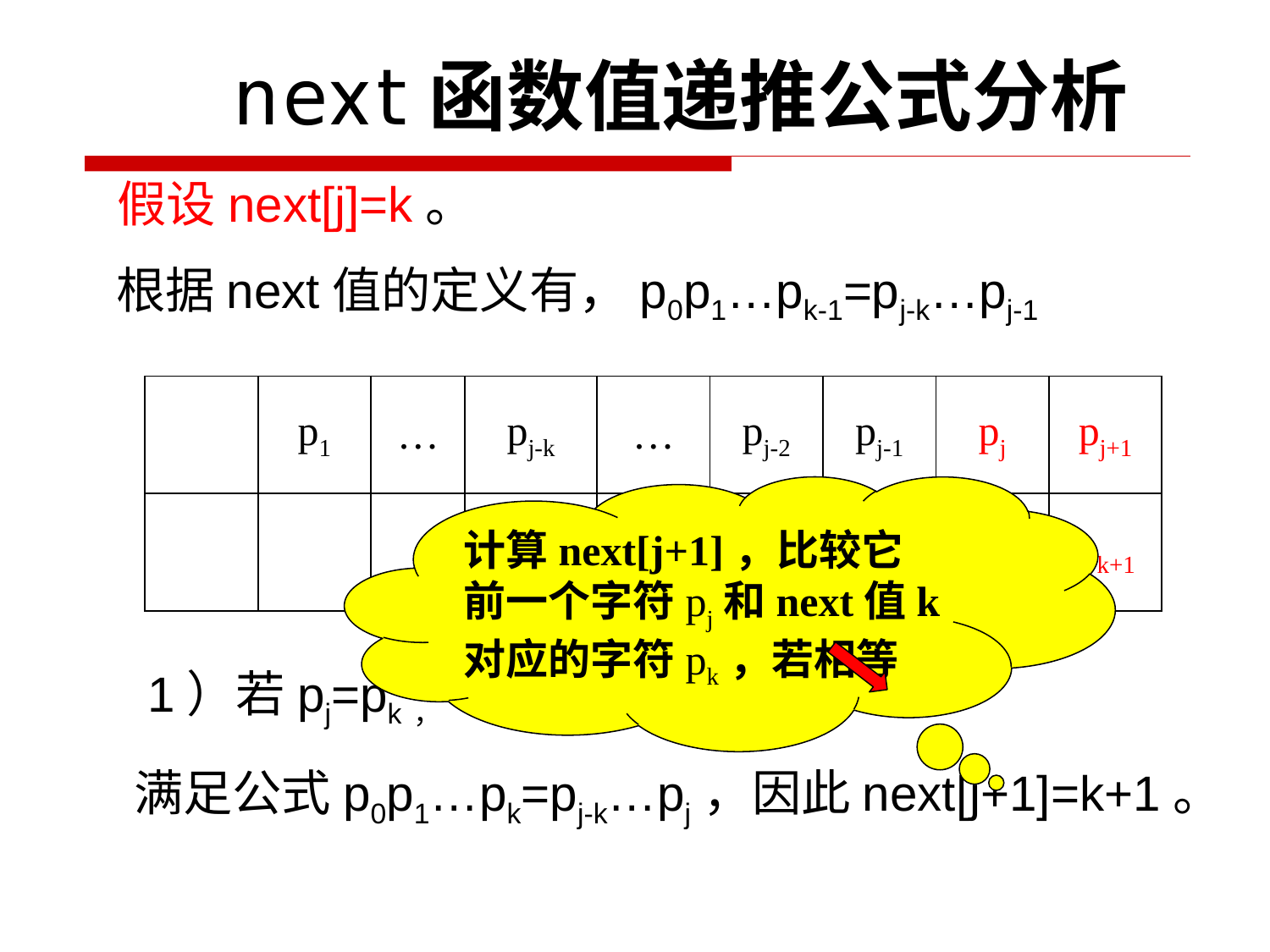

next函数值递推公式分析
假设next[j]=k。
     根据next值的定义有，p0p1…pk-1=pj-k…pj-1
|  | p1 | … | pj-k | … | pj-2 | pj-1 | pj | pj+1 |
| --- | --- | --- | --- | --- | --- | --- | --- | --- |
|  |  |  | p0 | … | pk-2 | pk-1 | pk | pk+1 |
计算next[j+1]，比较它前一个字符pj和next值k对应的字符pk，若相等

1）若pj=pk，
     满足公式p0p1…pk=pj-k…pj，因此next[j+1]=k+1。